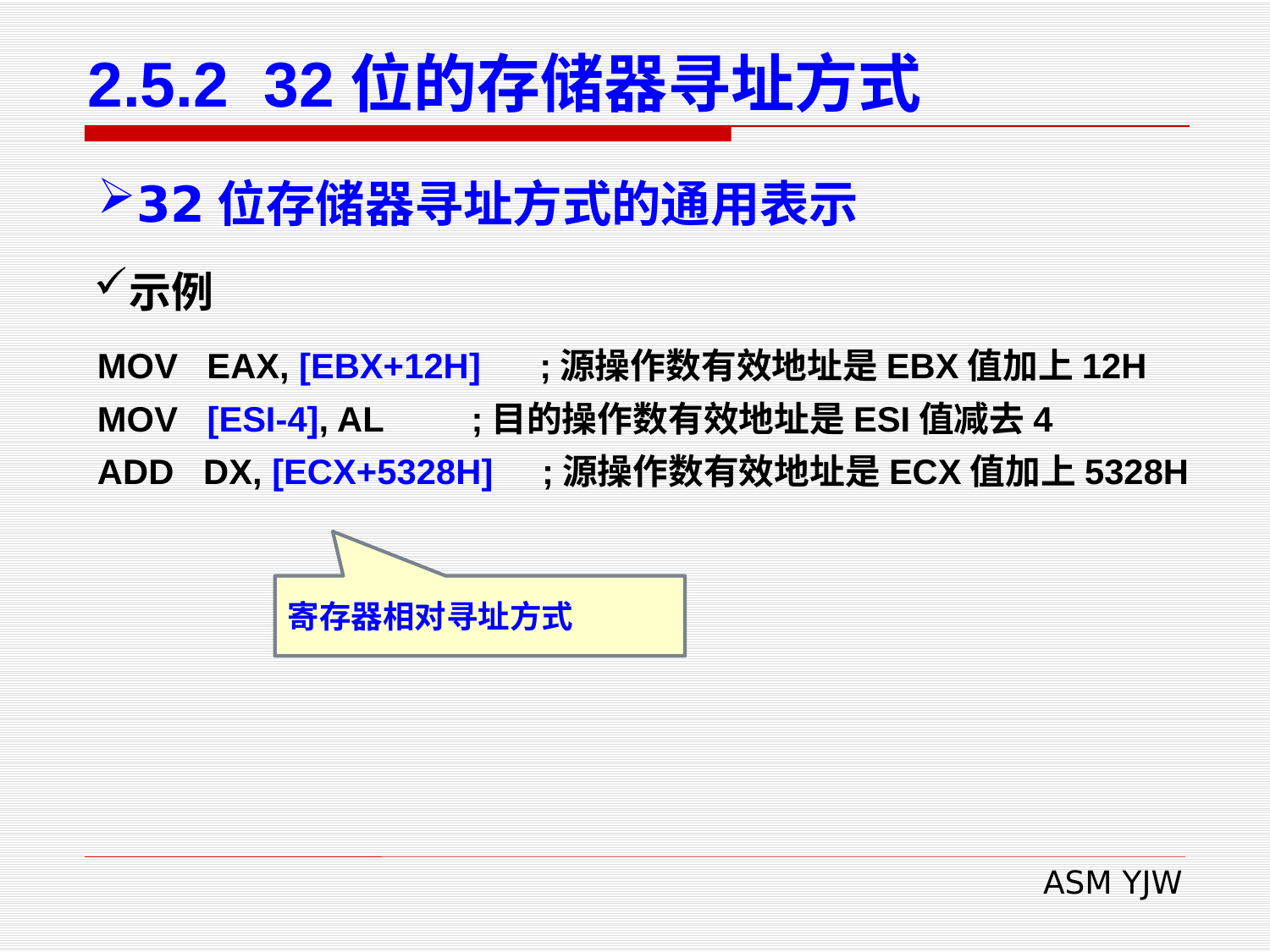

# 2.5.2  32位的存储器寻址方式
32位存储器寻址方式的通用表示
示例

MOV   EAX, [EBX+12H]      ;源操作数有效地址是EBX值加上12H
MOV   [ESI-4], AL         ;目的操作数有效地址是ESI值减去4
ADD   DX, [ECX+5328H]     ;源操作数有效地址是ECX值加上5328H
寄存器相对寻址方式